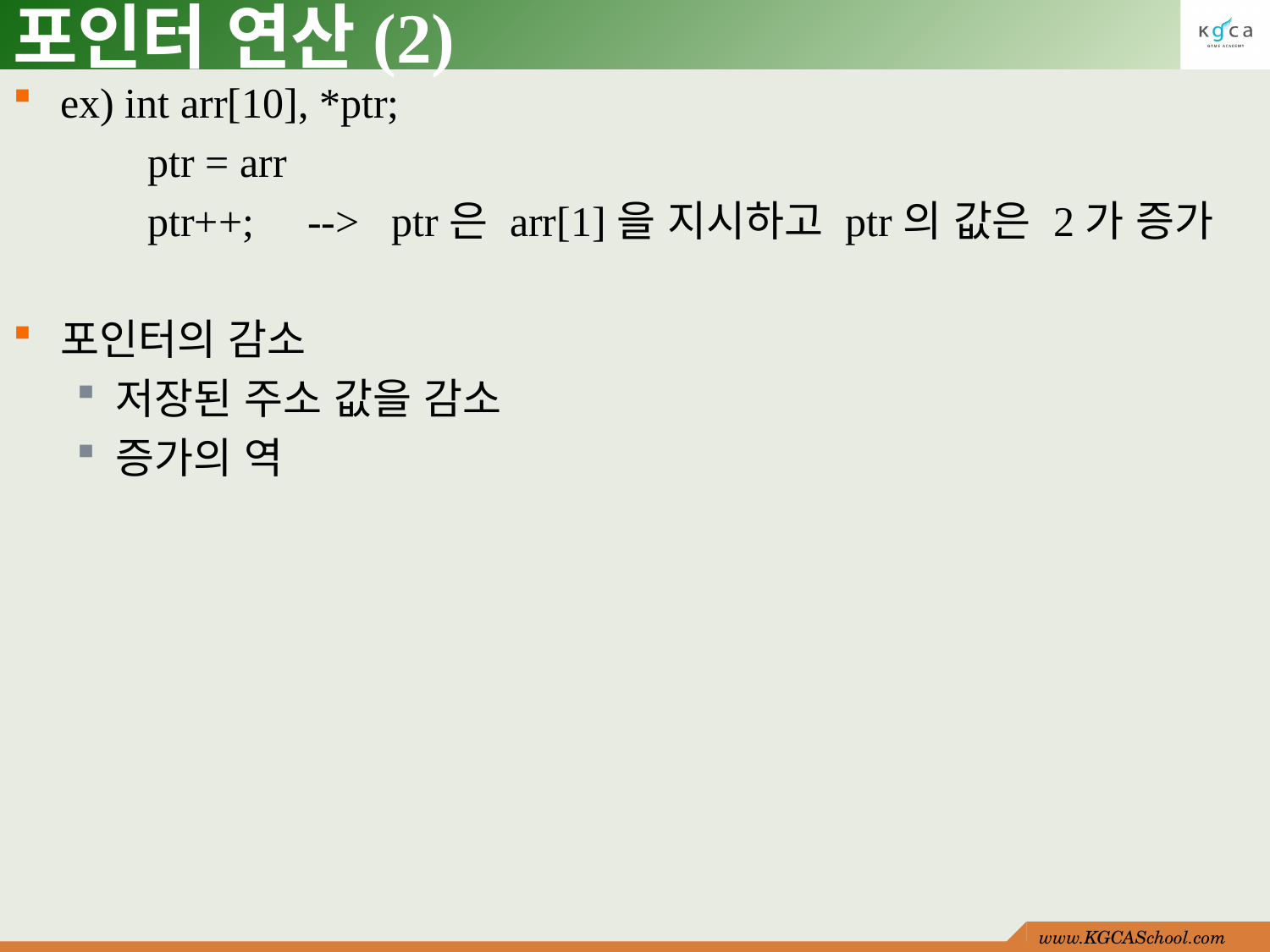

# 포인터 연산(2)
ex) int arr[10], *ptr;
   ptr = arr
   ptr++;     -->   ptr은 arr[1]을 지시하고 ptr의 값은 2가 증가

포인터의 감소
저장된 주소 값을 감소
증가의 역